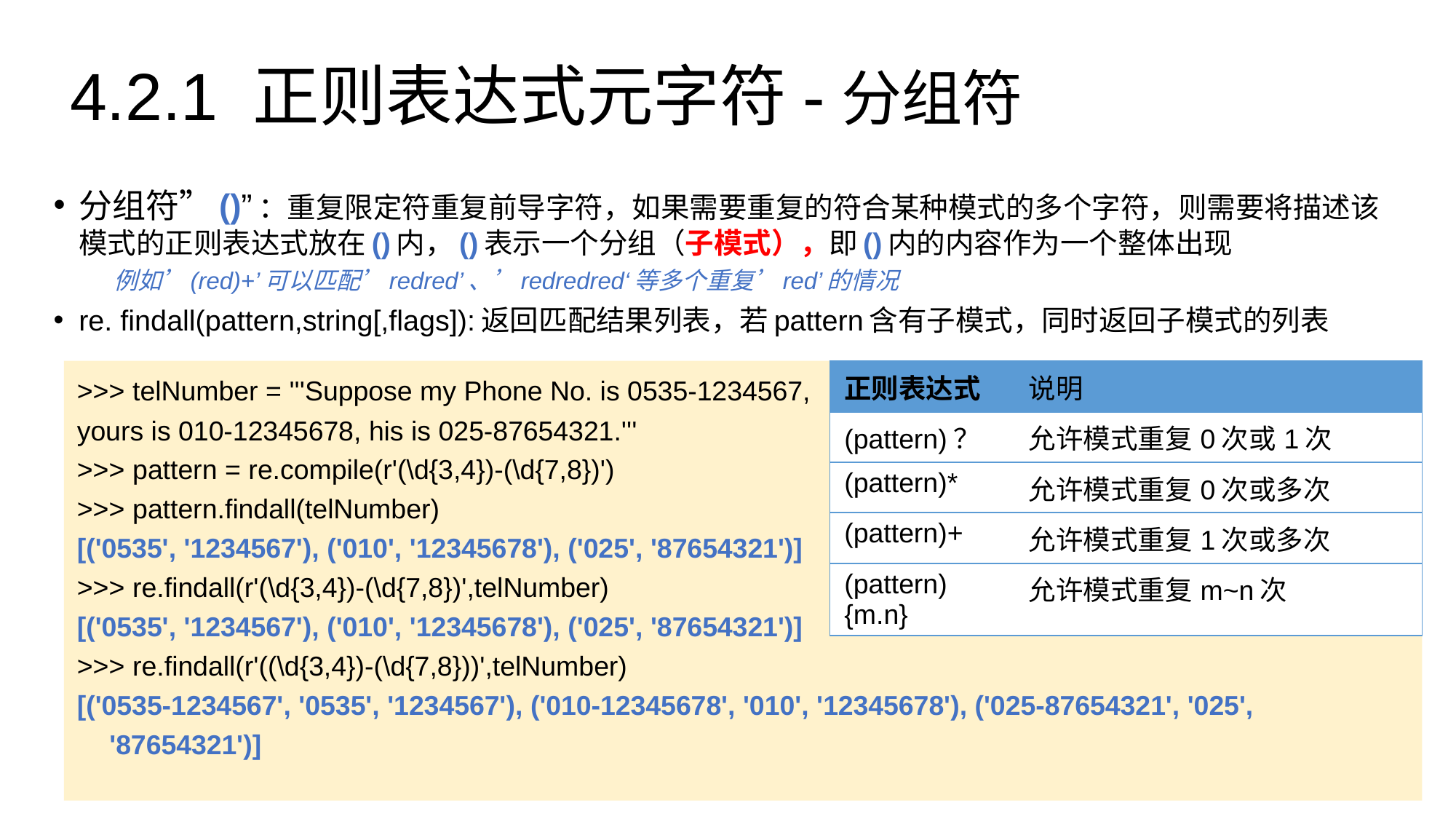

# 4.2.1 正则表达式元字符-分组符
分组符”()”：重复限定符重复前导字符，如果需要重复的符合某种模式的多个字符，则需要将描述该模式的正则表达式放在()内，()表示一个分组（子模式），即()内的内容作为一个整体出现
例如’(red)+’可以匹配’redred’、’redredred‘等多个重复’red’的情况
re. findall(pattern,string[,flags]):返回匹配结果列表，若pattern含有子模式，同时返回子模式的列表

>>> telNumber = '''Suppose my Phone No. is 0535-1234567,
yours is 010-12345678, his is 025-87654321.'''
>>> pattern = re.compile(r'(\d{3,4})-(\d{7,8})')
>>> pattern.findall(telNumber)
[('0535', '1234567'), ('010', '12345678'), ('025', '87654321')]
>>> re.findall(r'(\d{3,4})-(\d{7,8})',telNumber)
[('0535', '1234567'), ('010', '12345678'), ('025', '87654321')]
>>> re.findall(r'((\d{3,4})-(\d{7,8}))',telNumber)
[('0535-1234567', '0535', '1234567'), ('010-12345678', '010', '12345678'), ('025-87654321', '025', '87654321')]
| 正则表达式 | 说明 |
| --- | --- |
| (pattern)？ | 允许模式重复0次或1次 |
| (pattern)\* | 允许模式重复0次或多次 |
| (pattern)+ | 允许模式重复1次或多次 |
| (pattern){m.n} | 允许模式重复m~n次 |